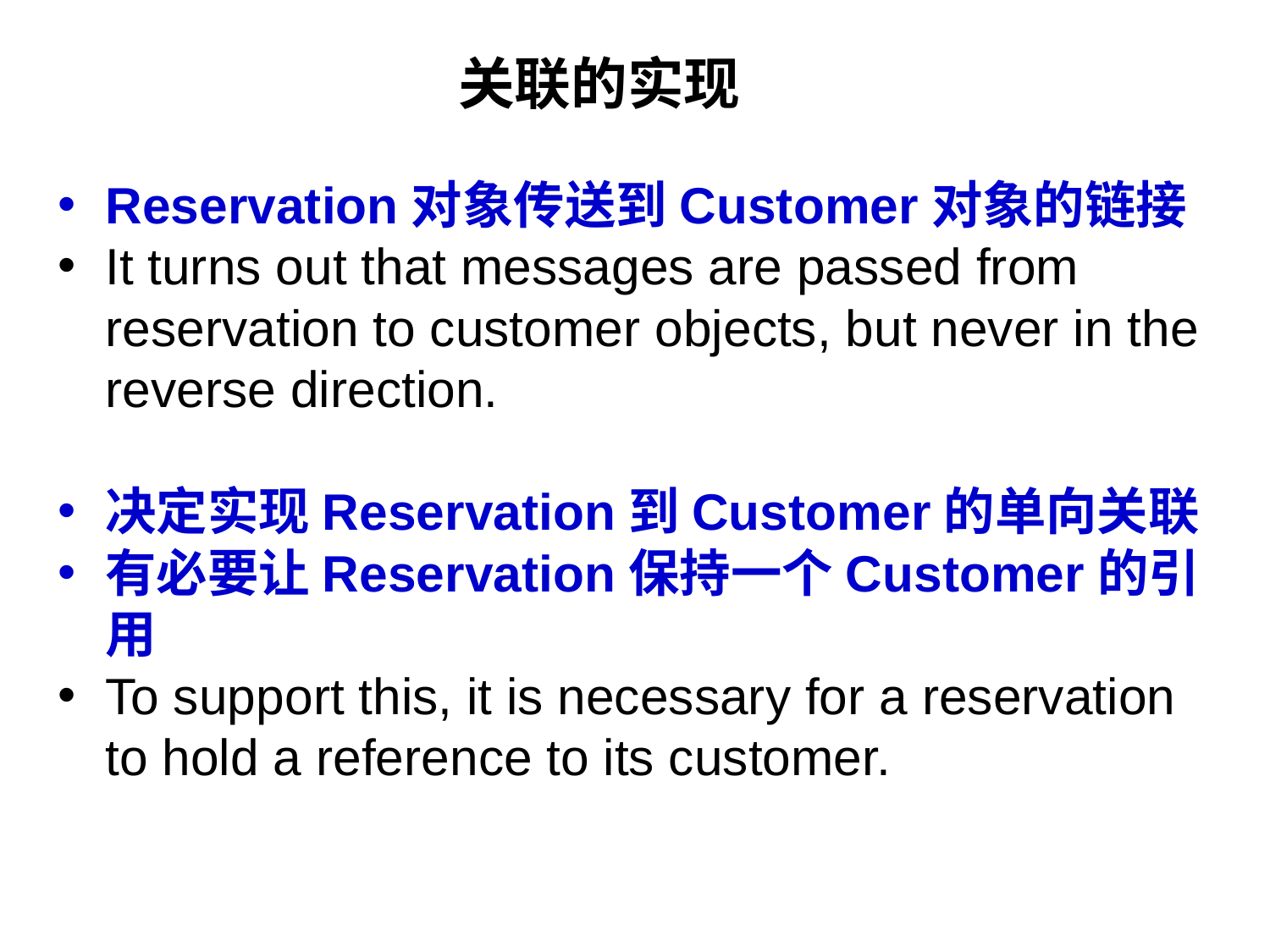

# 关联的实现
Reservation对象传送到Customer对象的链接
It turns out that messages are passed from reservation to customer objects, but never in the reverse direction.

决定实现Reservation到Customer的单向关联
有必要让Reservation保持一个Customer的引用
To support this, it is necessary for a reservation to hold a reference to its customer.